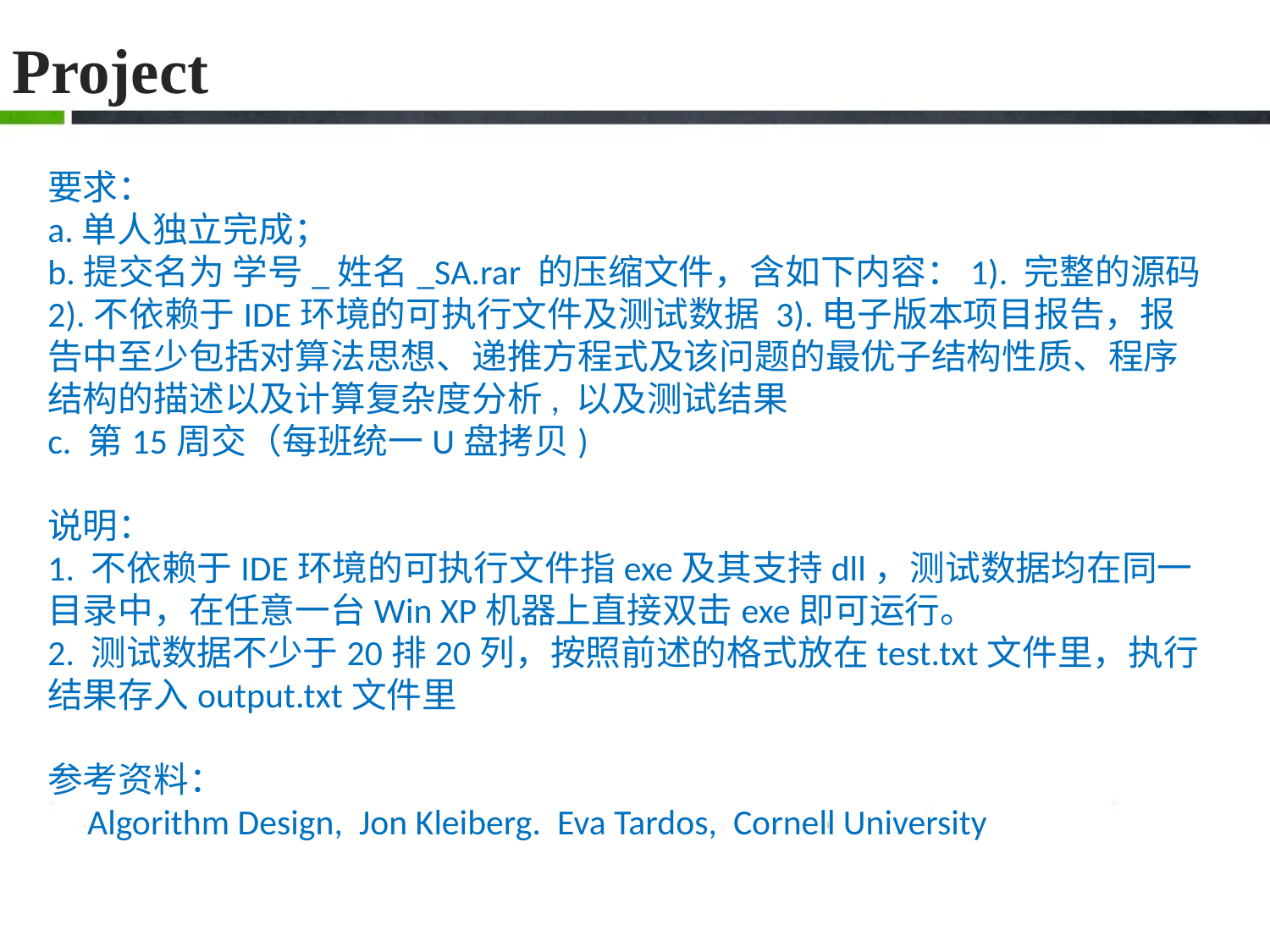

Project
要求：
a.单人独立完成；
b.提交名为 学号_姓名_SA.rar 的压缩文件，含如下内容：1). 完整的源码 2).不依赖于IDE环境的可执行文件及测试数据 3).电子版本项目报告，报告中至少包括对算法思想、递推方程式及该问题的最优子结构性质、程序结构的描述以及计算复杂度分析, 以及测试结果
c. 第15周交（每班统一U盘拷贝)
说明：
1. 不依赖于IDE环境的可执行文件指exe及其支持dll，测试数据均在同一目录中，在任意一台Win XP机器上直接双击exe即可运行。
2. 测试数据不少于20排20列，按照前述的格式放在test.txt文件里，执行结果存入output.txt文件里
参考资料：
    Algorithm Design,  Jon Kleiberg.  Eva Tardos,  Cornell University